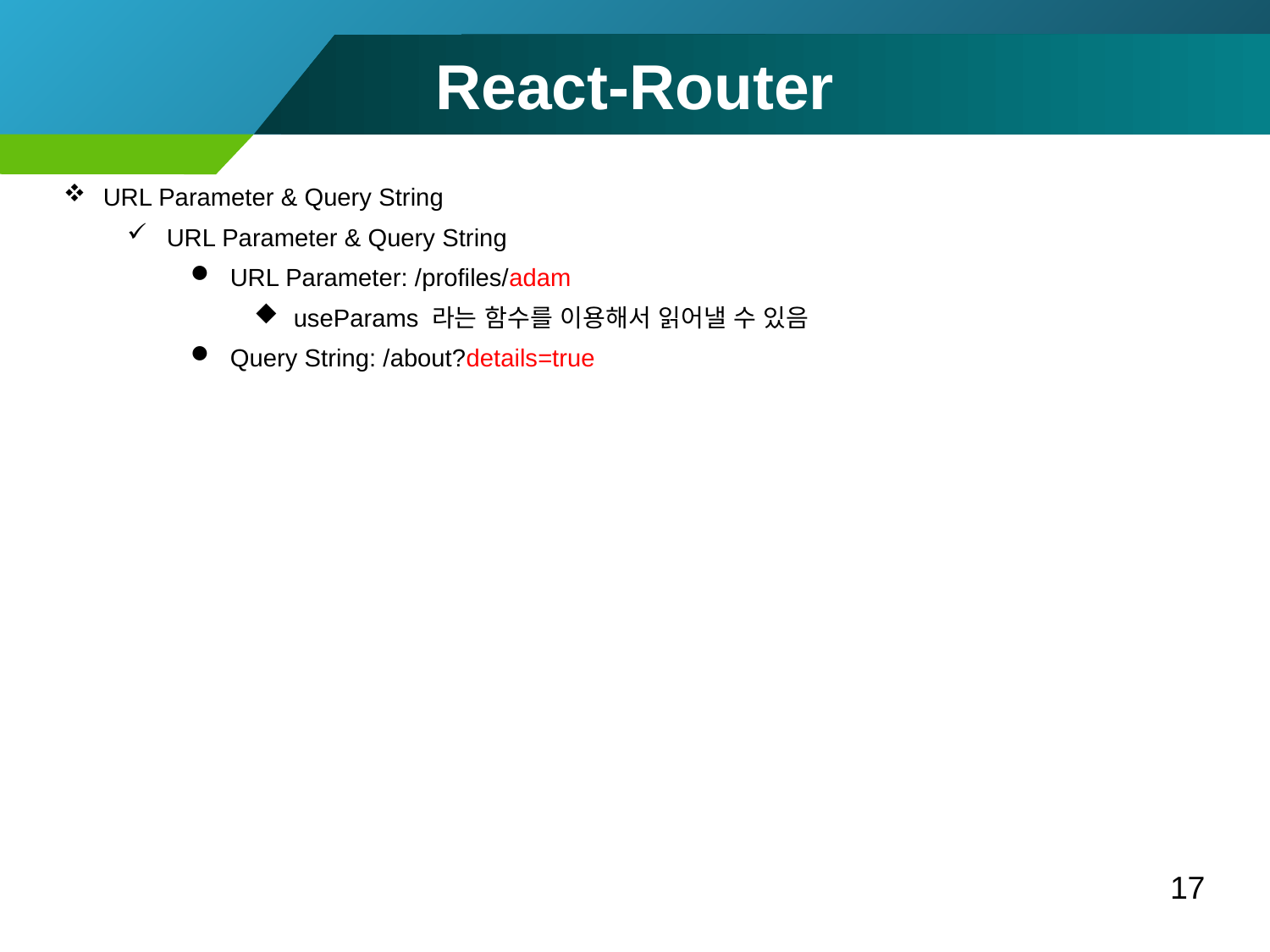

React-Router
URL Parameter & Query String
URL Parameter & Query String
URL Parameter: /profiles/adam
useParams 라는 함수를 이용해서 읽어낼 수 있음
Query String: /about?details=true
17